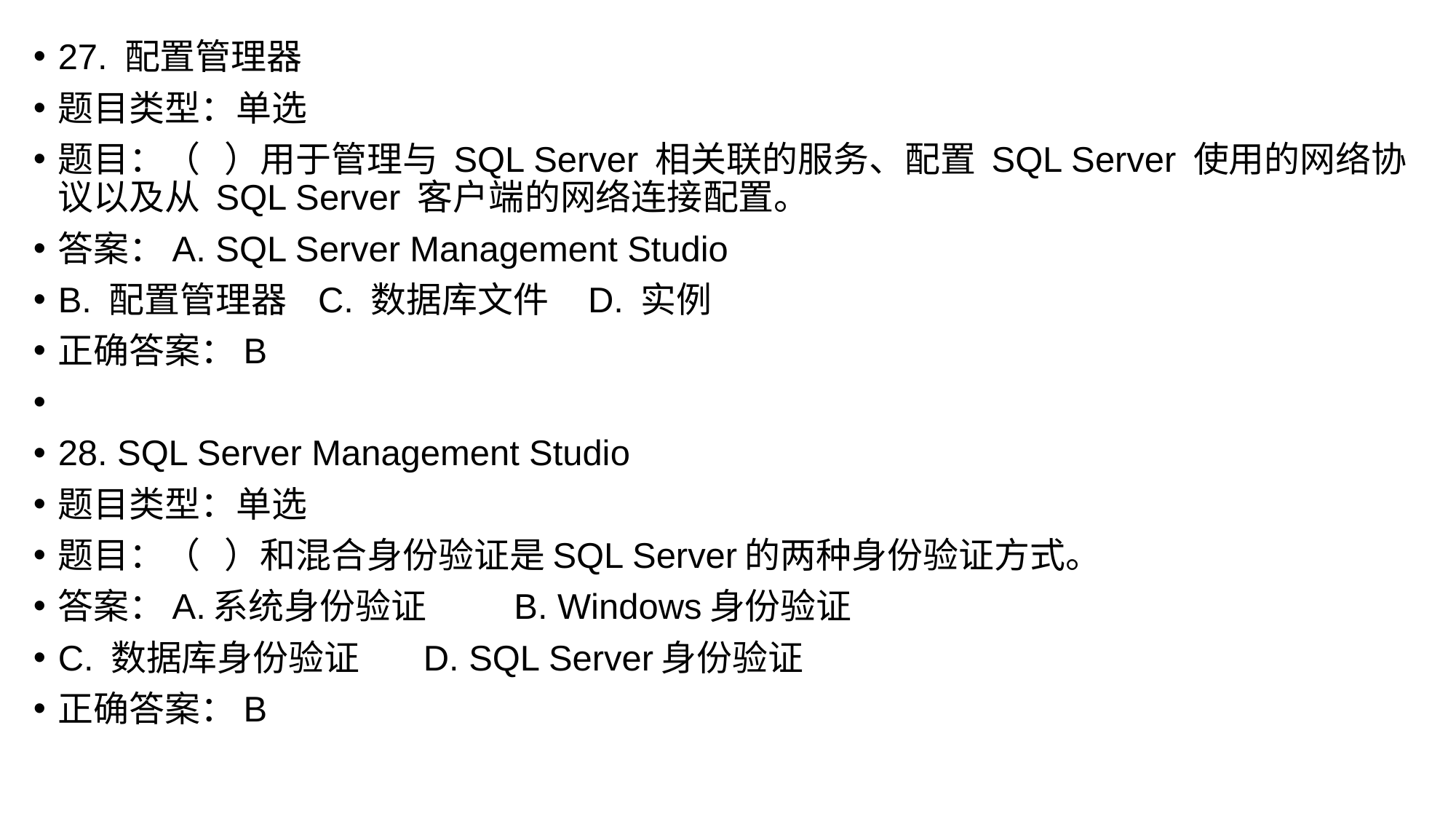

27. 配置管理器
题目类型：单选
题目：（   ）用于管理与 SQL Server 相关联的服务、配置 SQL Server 使用的网络协议以及从 SQL Server 客户端的网络连接配置。
答案：A. SQL Server Management Studio
B. 配置管理器   C. 数据库文件    D. 实例
正确答案：B

28. SQL Server Management Studio
题目类型：单选
题目：（   ）和混合身份验证是SQL Server的两种身份验证方式。
答案：A.系统身份验证          B. Windows身份验证
C. 数据库身份验证       D. SQL Server身份验证
正确答案：B
#